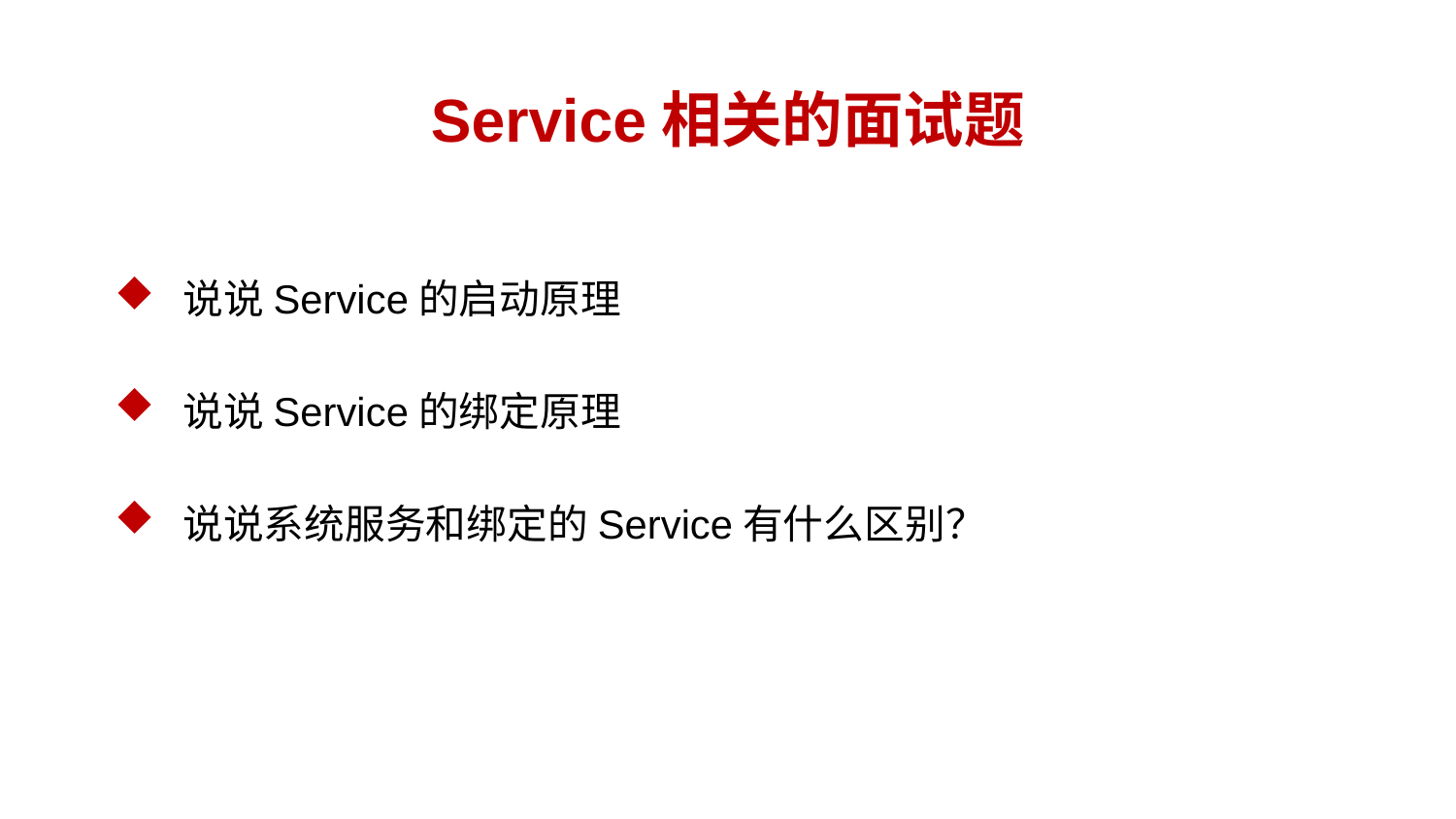

# Service相关的面试题
  说说Service的启动原理
  说说Service的绑定原理
  说说系统服务和绑定的Service有什么区别？